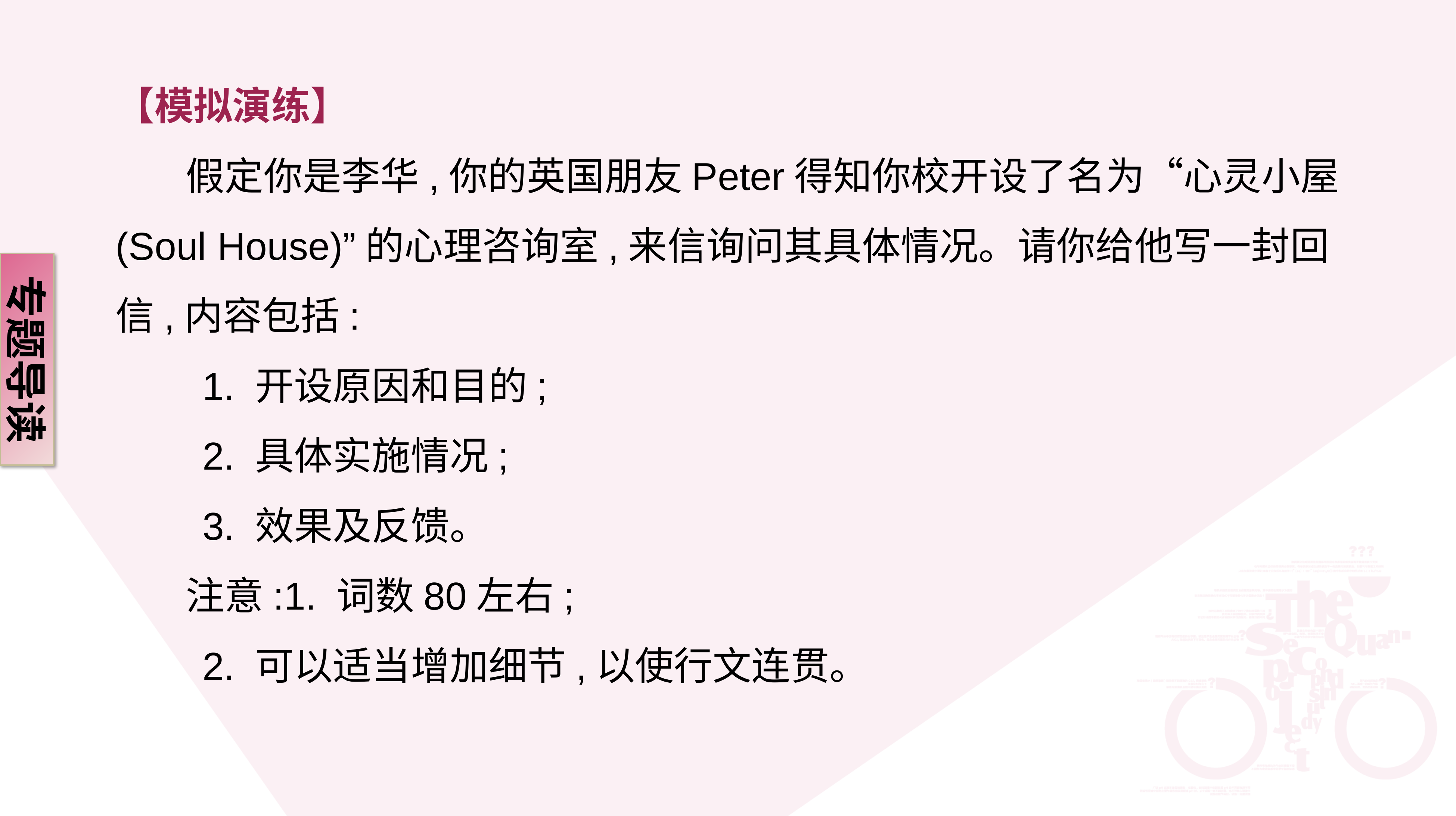

【模拟演练】
       假定你是李华,你的英国朋友Peter得知你校开设了名为“心灵小屋(Soul House)”的心理咨询室,来信询问其具体情况。请你给他写一封回信,内容包括:
        1. 开设原因和目的;
        2. 具体实施情况;
        3. 效果及反馈。
       注意:1. 词数80左右;
        2. 可以适当增加细节,以使行文连贯。
专题导读